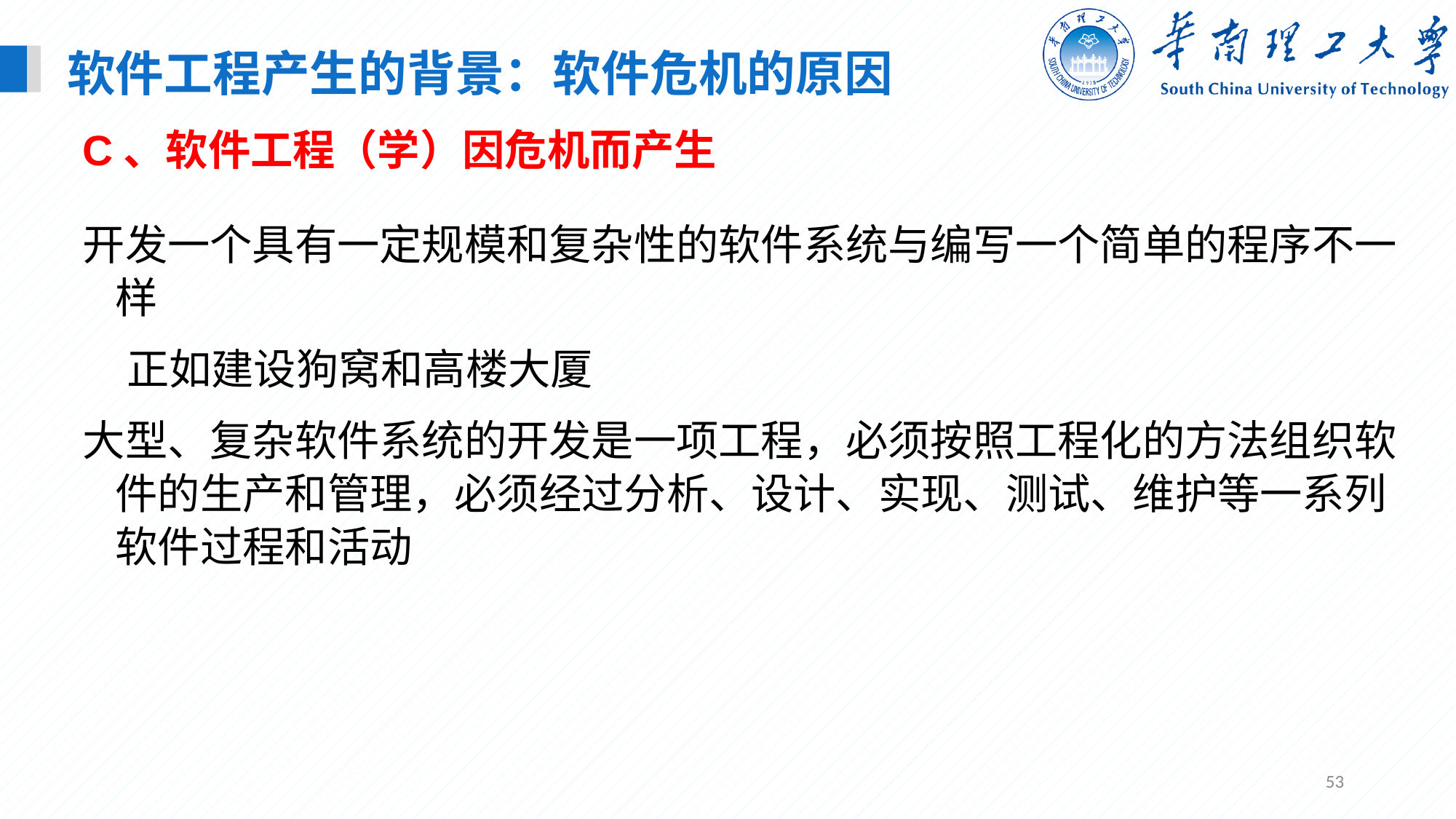

软件工程产生的背景：软件危机的原因
C、软件工程（学）因危机而产生
开发一个具有一定规模和复杂性的软件系统与编写一个简单的程序不一样
正如建设狗窝和高楼大厦
大型、复杂软件系统的开发是一项工程，必须按照工程化的方法组织软件的生产和管理，必须经过分析、设计、实现、测试、维护等一系列软件过程和活动
53